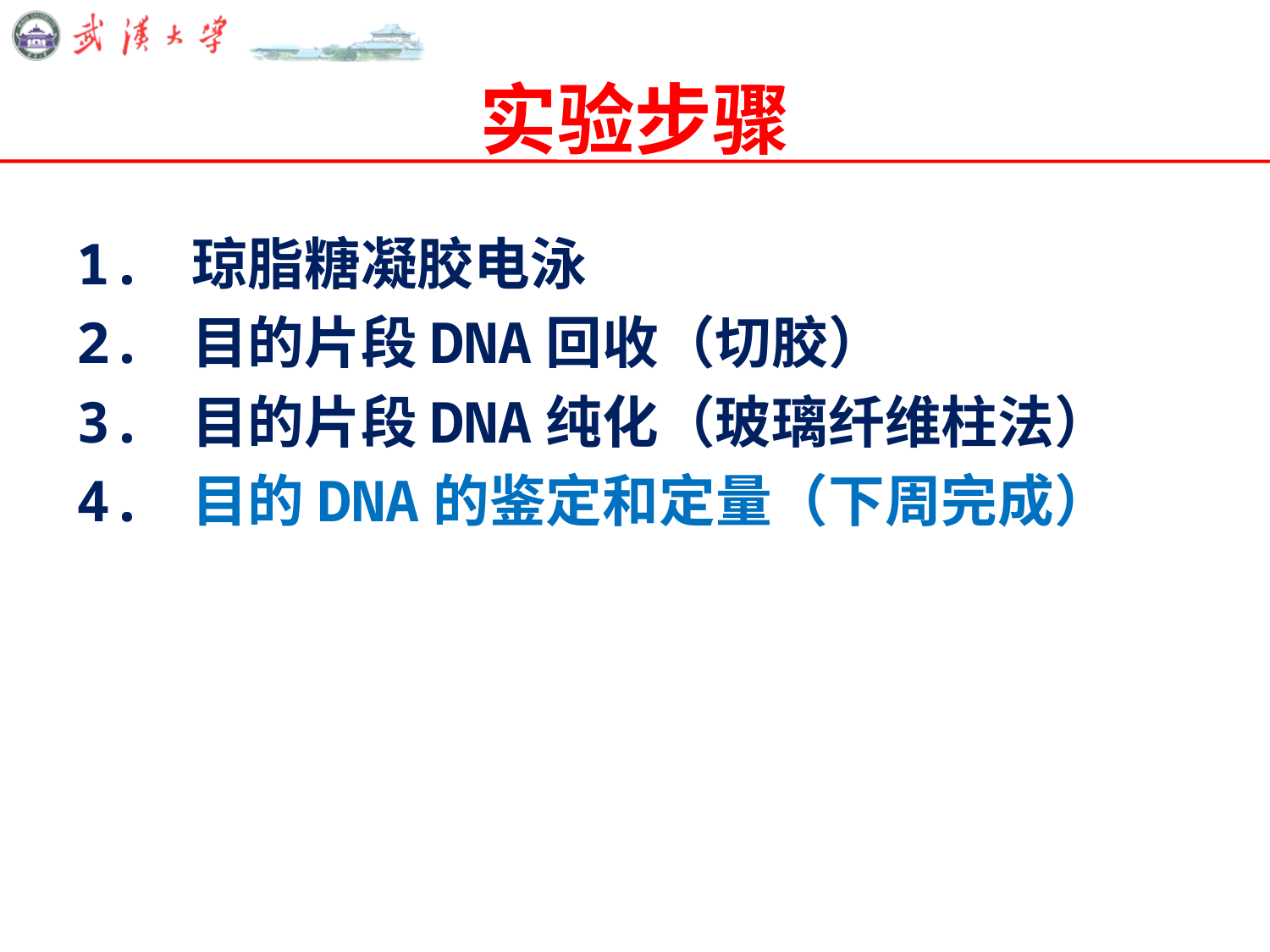

# 实验步骤

1. 琼脂糖凝胶电泳
2. 目的片段DNA回收（切胶）
3. 目的片段DNA纯化（玻璃纤维柱法）
4. 目的DNA的鉴定和定量（下周完成）